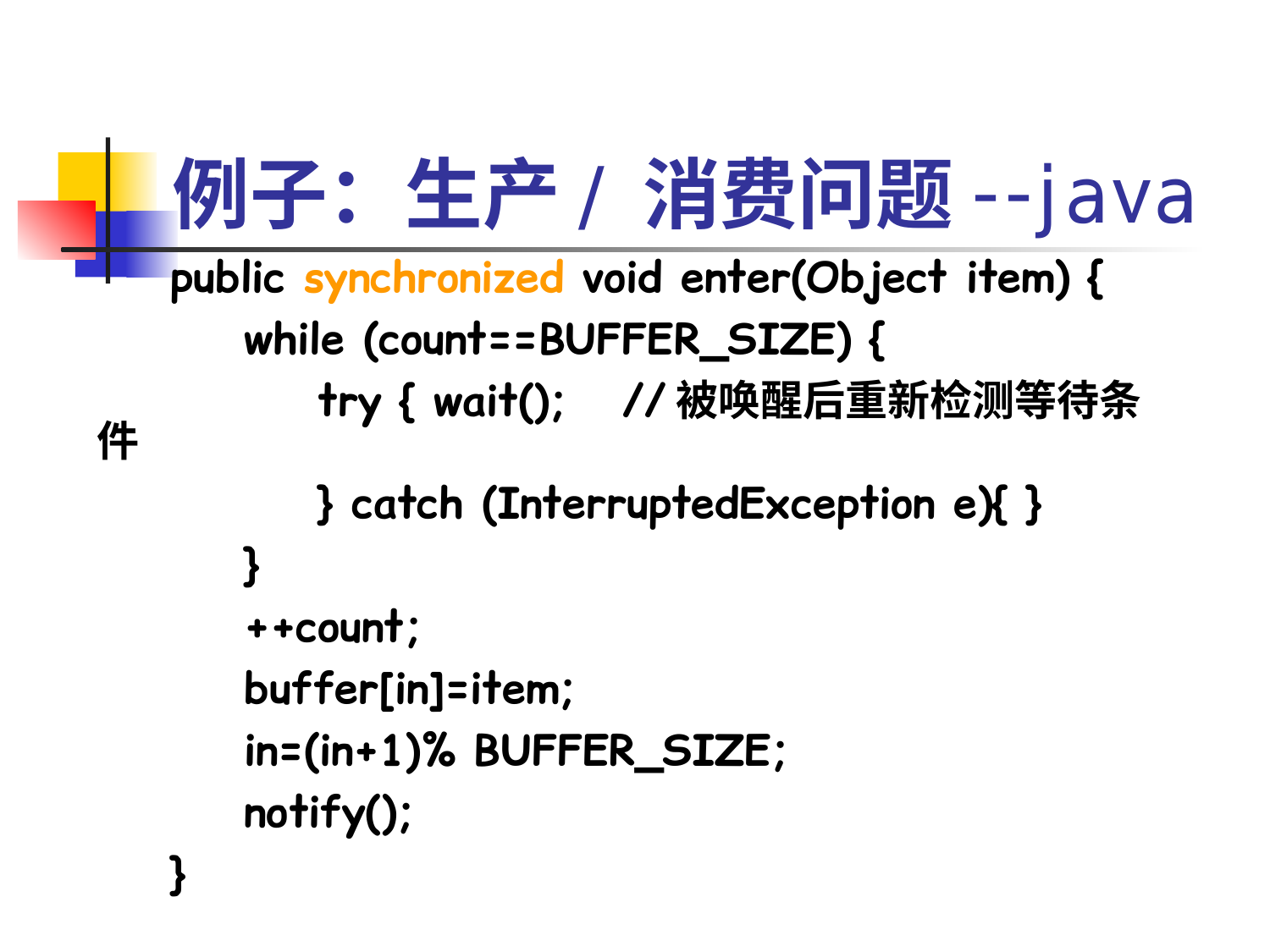

# 例子：生产/消费问题--java
    public synchronized void enter(Object item) {
        while (count==BUFFER_SIZE) {
            try { wait();   //被唤醒后重新检测等待条件
            } catch (InterruptedException e){ }
        }
        ++count;
        buffer[in]=item;
        in=(in+1)% BUFFER_SIZE;
        notify();
    }